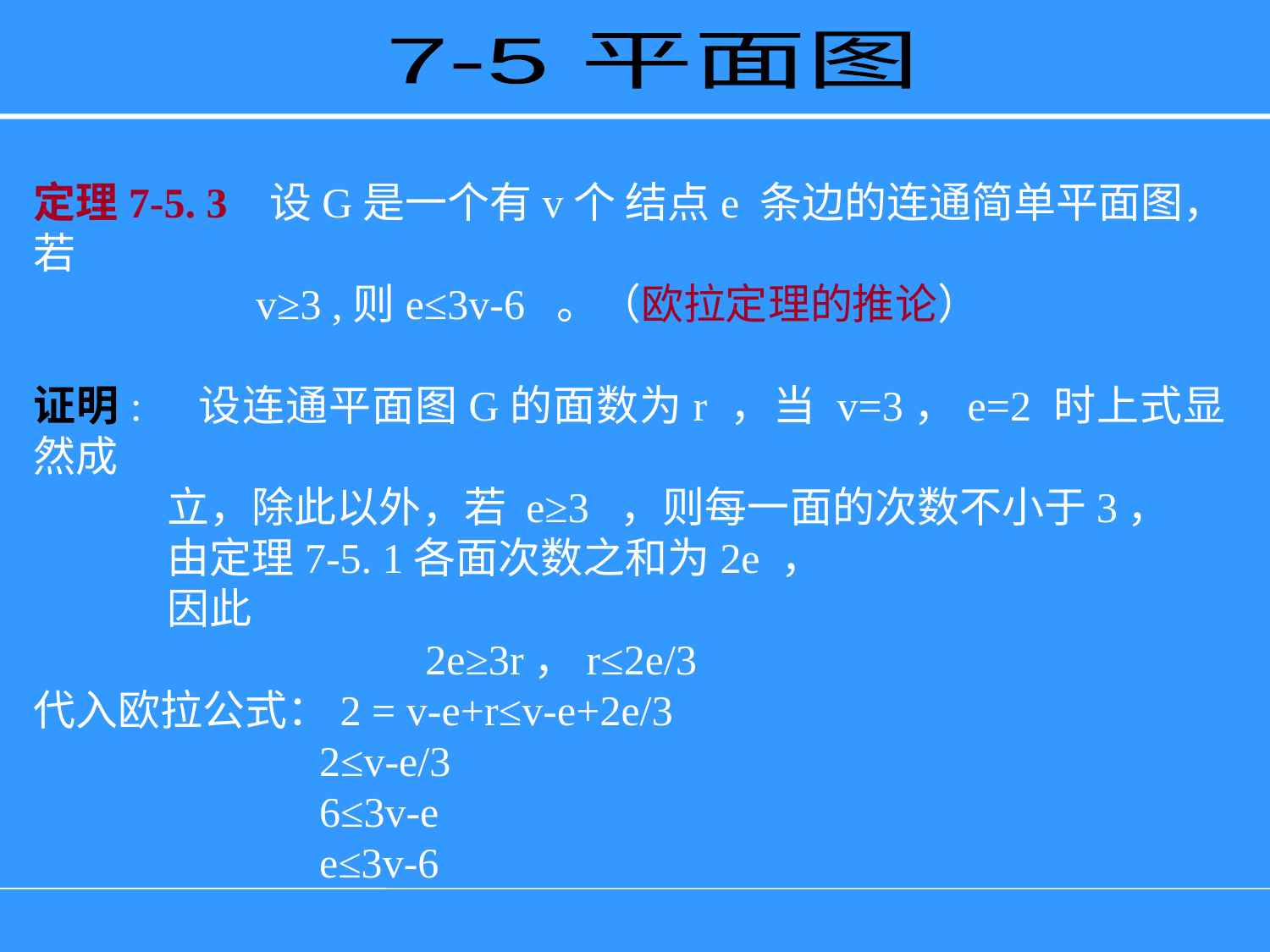

7-5 平面图

定理7-5. 3   设G是一个有v个 结点e 条边的连通简单平面图，若
                     v≥3 ,则e≤3v-6  。（欧拉定理的推论）

证明:    设连通平面图G的面数为r ，当 v=3，e=2 时上式显然成
             立，除此以外，若 e≥3  ，则每一面的次数不小于3，
             由定理7-5. 1各面次数之和为2e ，
             因此
                                     2e≥3r，r≤2e/3
代入欧拉公式：2 = v-e+r≤v-e+2e/3
                           2≤v-e/3
                           6≤3v-e
                           e≤3v-6